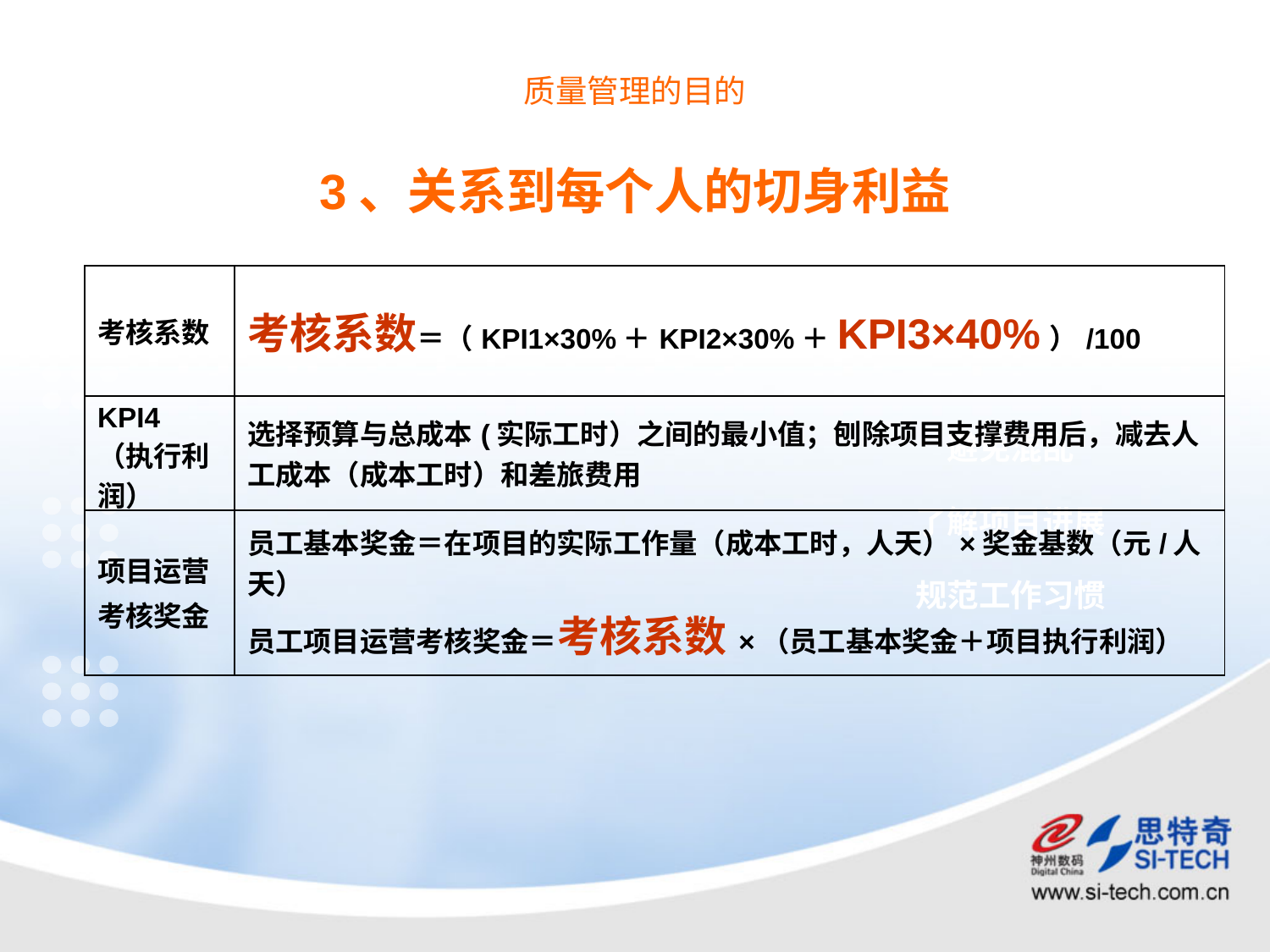

质量管理的目的
3、关系到每个人的切身利益
| 考核系数 | 考核系数＝（KPI1×30%＋KPI2×30%＋KPI3×40%）/100 |
| --- | --- |
| KPI4（执行利润） | 选择预算与总成本(实际工时）之间的最小值；刨除项目支撑费用后，减去人工成本（成本工时）和差旅费用 |
| 项目运营考核奖金 | 员工基本奖金＝在项目的实际工作量（成本工时，人天）×奖金基数（元/人天） 员工项目运营考核奖金＝考核系数×（员工基本奖金＋项目执行利润） |

避免混乱

了解项目进展

规范工作习惯